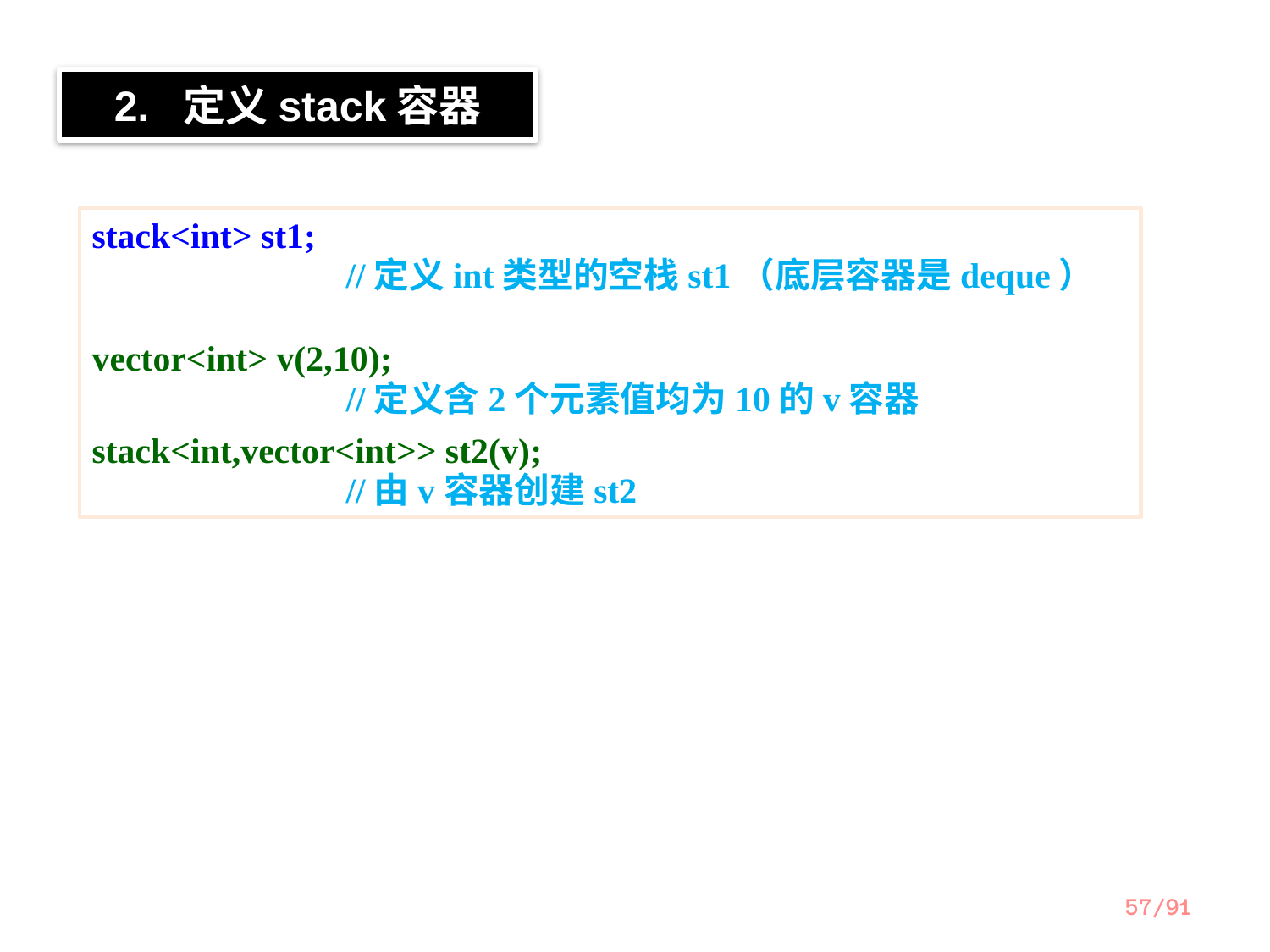

2.  定义stack容器
stack<int> st1;									//定义int类型的空栈st1（底层容器是deque）
vector<int> v(2,10);								//定义含2个元素值均为10的v容器
stack<int,vector<int>> st2(v);							//由v容器创建st2
57/91